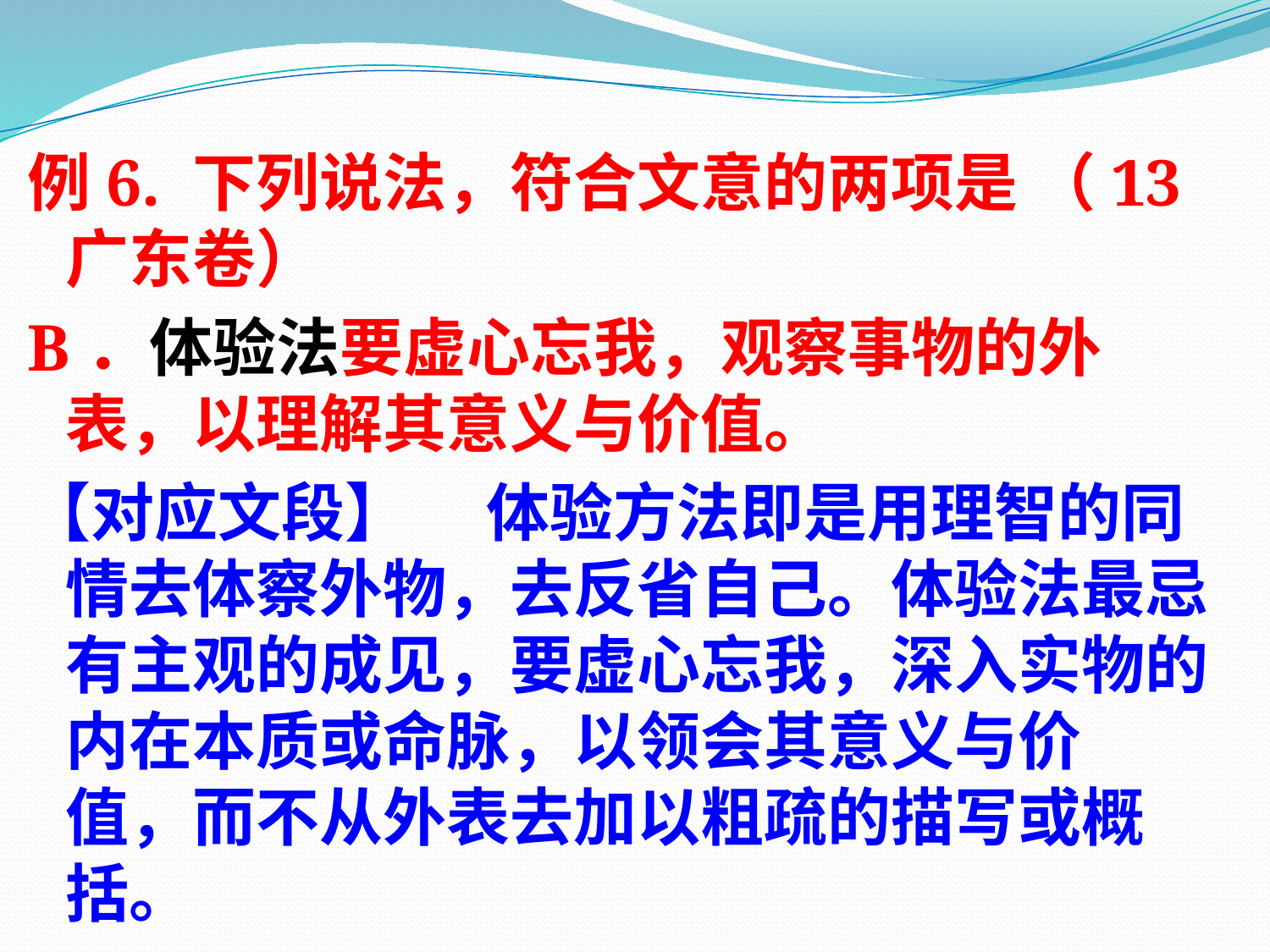

例6. 下列说法，符合文意的两项是 （13广东卷）
B．体验法要虚心忘我，观察事物的外表，以理解其意义与价值。
【对应文段】 　体验方法即是用理智的同情去体察外物，去反省自己。体验法最忌有主观的成见，要虚心忘我，深入实物的内在本质或命脉，以领会其意义与价 值，而不从外表去加以粗疏的描写或概括。